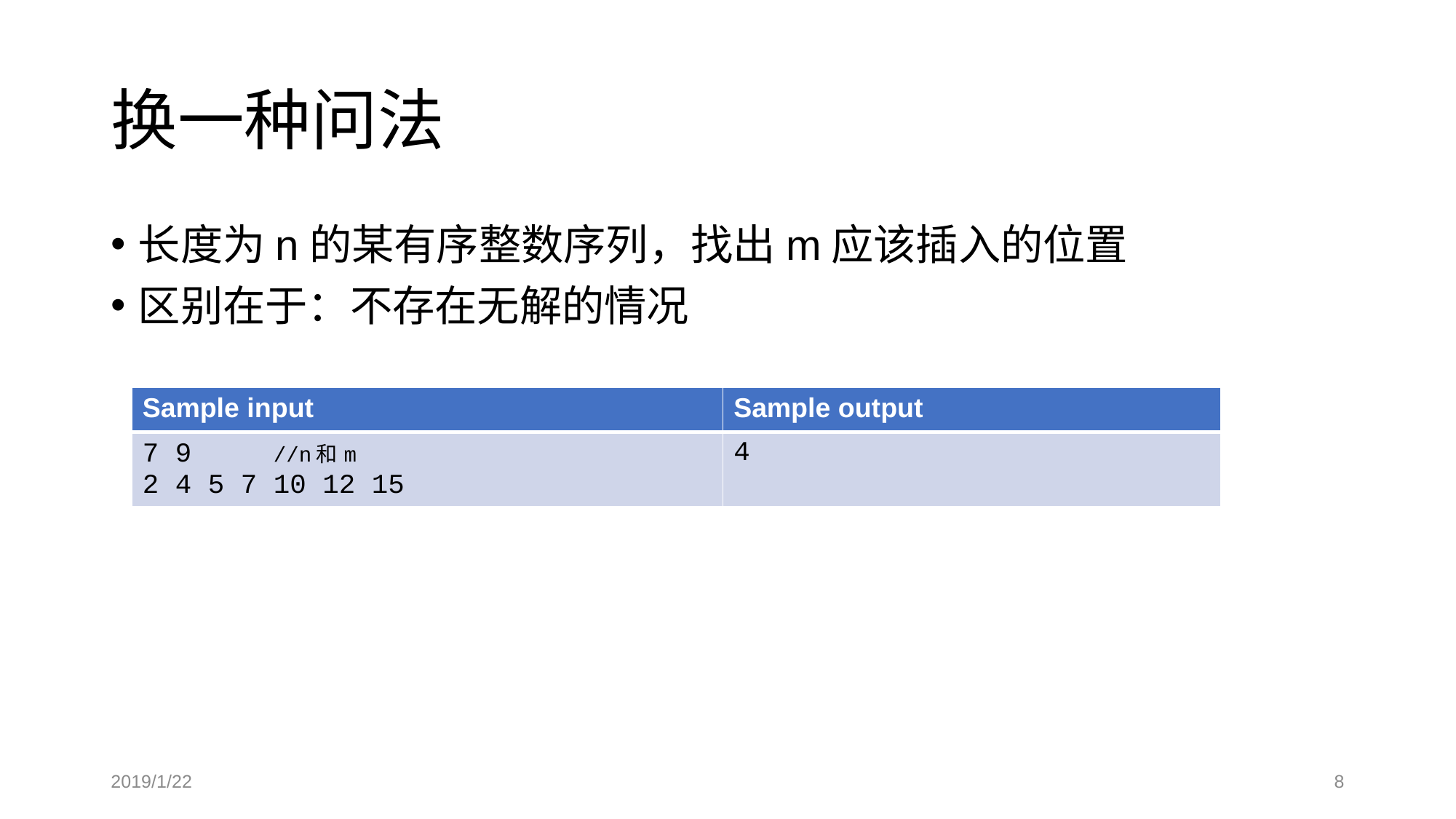

# 换一种问法
长度为n的某有序整数序列，找出m应该插入的位置
区别在于：不存在无解的情况
| Sample input | Sample output |
| --- | --- |
| 7 9 //n和m 2 4 5 7 10 12 15 | 4 |
2019/1/22
8